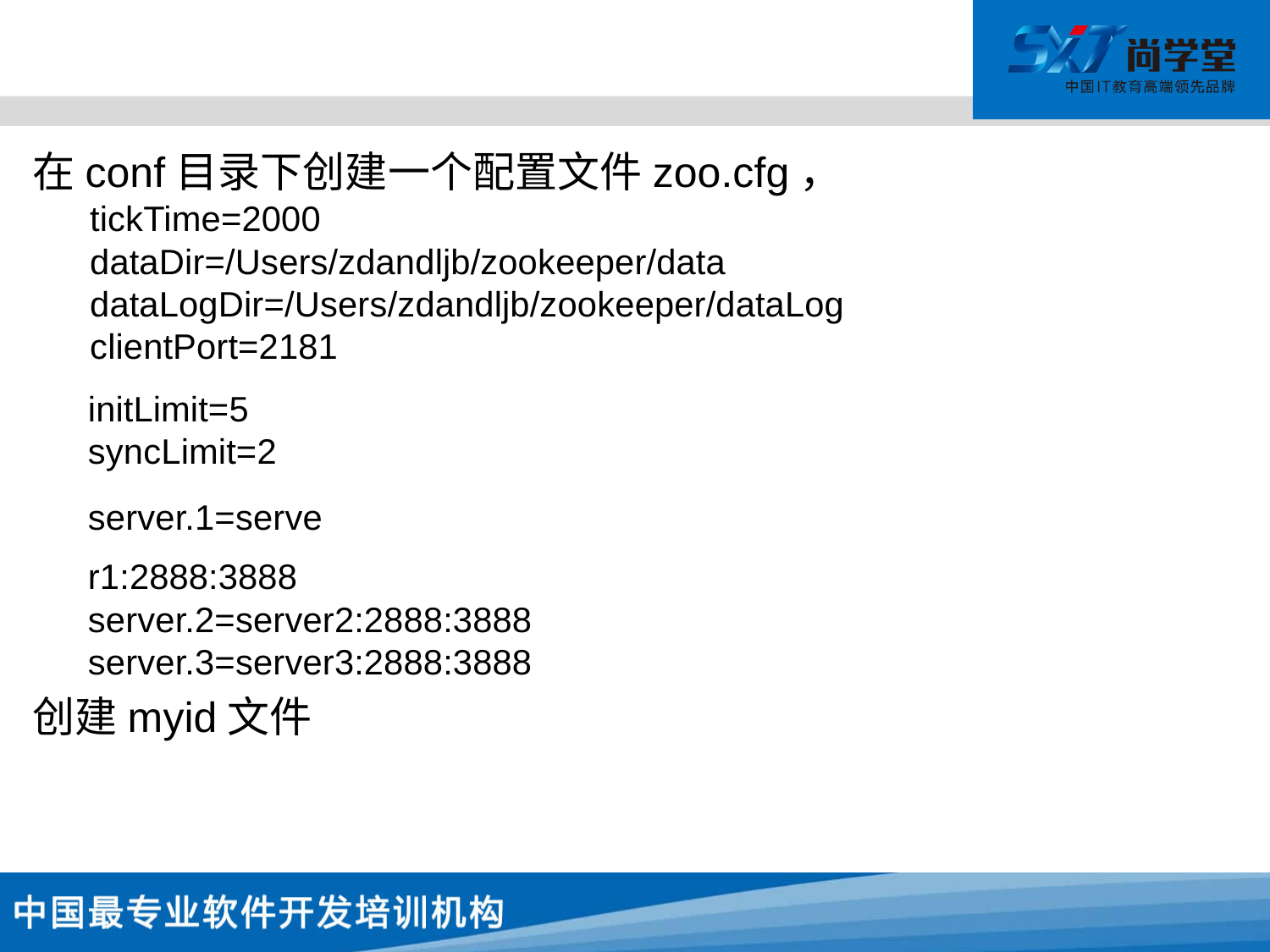

#
在conf目录下创建一个配置文件zoo.cfg，
tickTime=2000
dataDir=/Users/zdandljb/zookeeper/data  dataLogDir=/Users/zdandljb/zookeeper/dataLog  clientPort=2181
initLimit=5  syncLimit=2
server.1=server1:2888:3888
server.2=server2:2888:3888  server.3=server3:2888:3888
创建myid文件